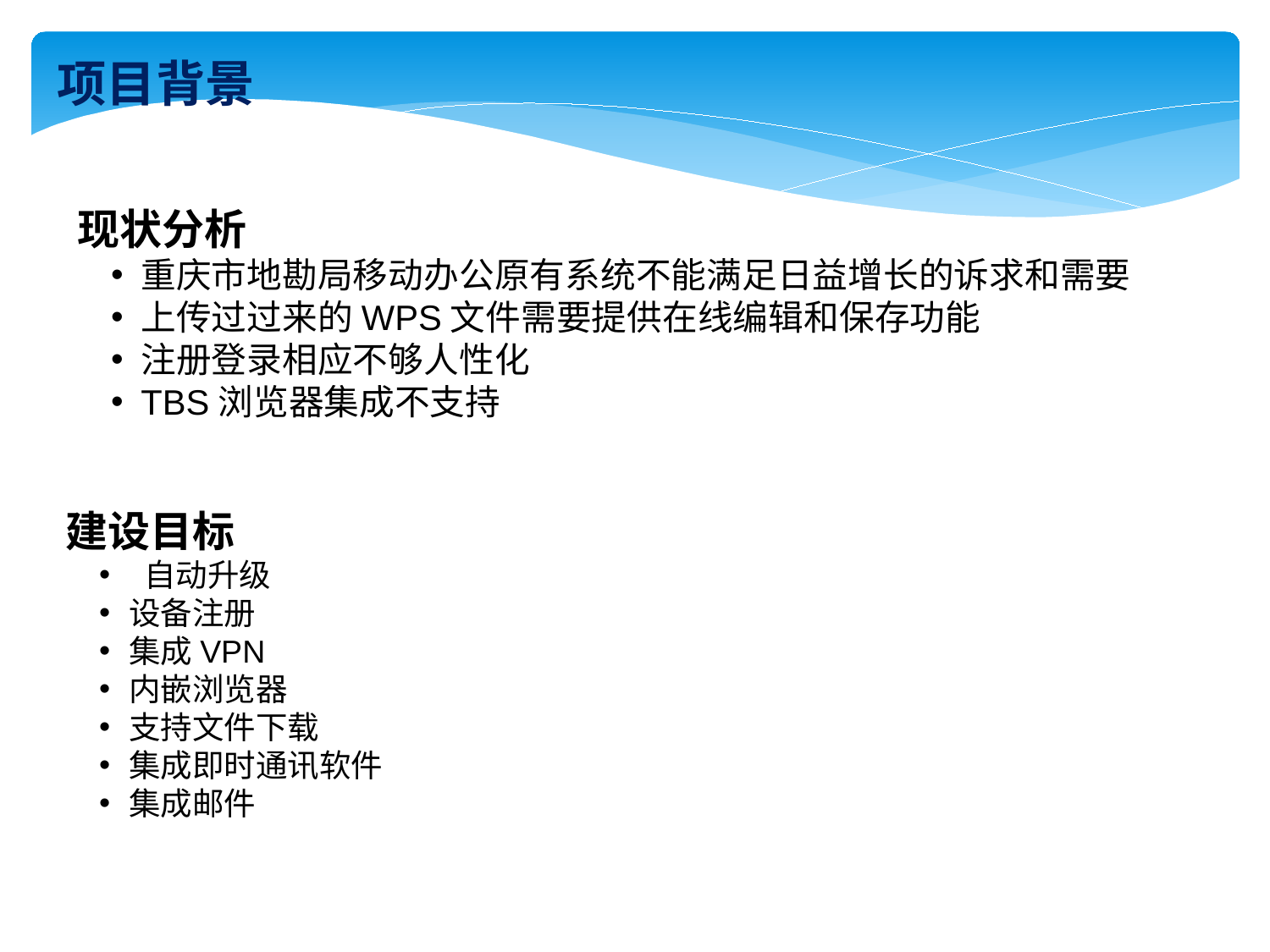

项目背景
现状分析
重庆市地勘局移动办公原有系统不能满足日益增长的诉求和需要
上传过过来的WPS文件需要提供在线编辑和保存功能
注册登录相应不够人性化
TBS浏览器集成不支持

建设目标
 自动升级
设备注册
集成VPN
内嵌浏览器
支持文件下载
集成即时通讯软件
集成邮件